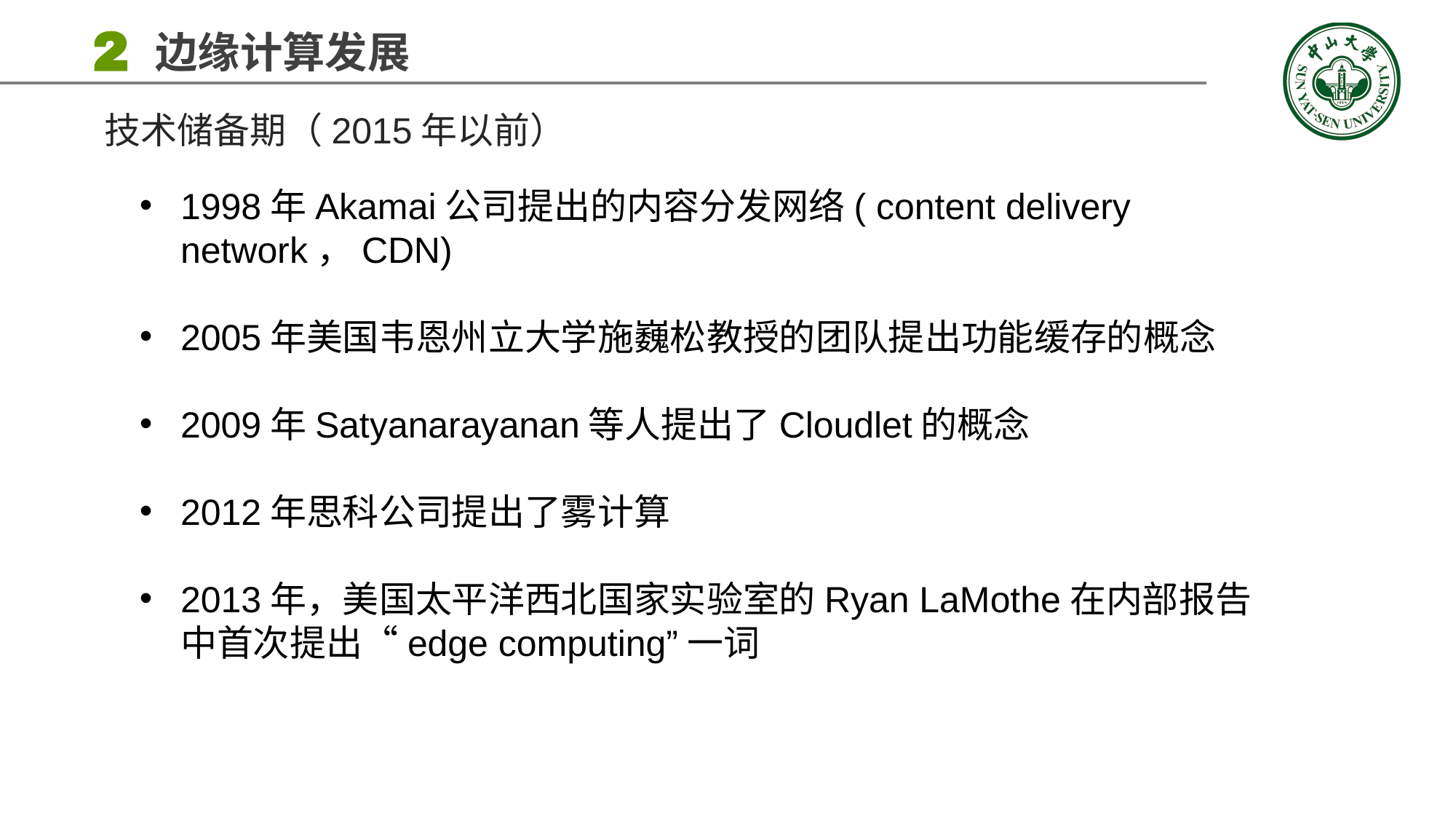

2
边缘计算发展
技术储备期（2015年以前）
1998年Akamai公司提出的内容分发网络( content delivery network，CDN)

2005年美国韦恩州立大学施巍松教授的团队提出功能缓存的概念

2009年Satyanarayanan等人提出了Cloudlet的概念

2012年思科公司提出了雾计算

2013年，美国太平洋西北国家实验室的Ryan LaMothe在内部报告中首次提出“edge computing”一词